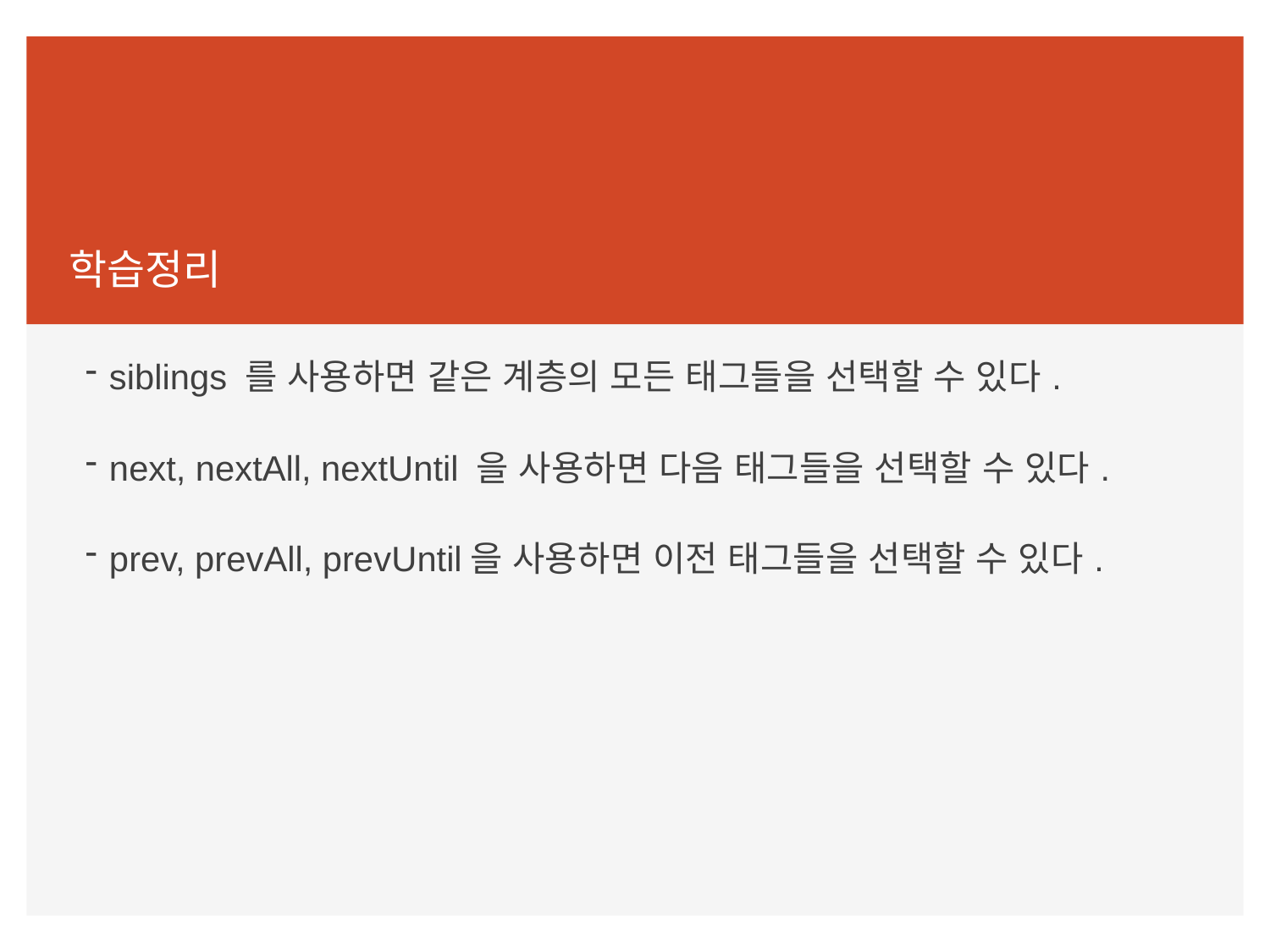

학습정리
siblings 를 사용하면 같은 계층의 모든 태그들을 선택할 수 있다.
next, nextAll, nextUntil 을 사용하면 다음 태그들을 선택할 수 있다.
prev, prevAll, prevUntil을 사용하면 이전 태그들을 선택할 수 있다.